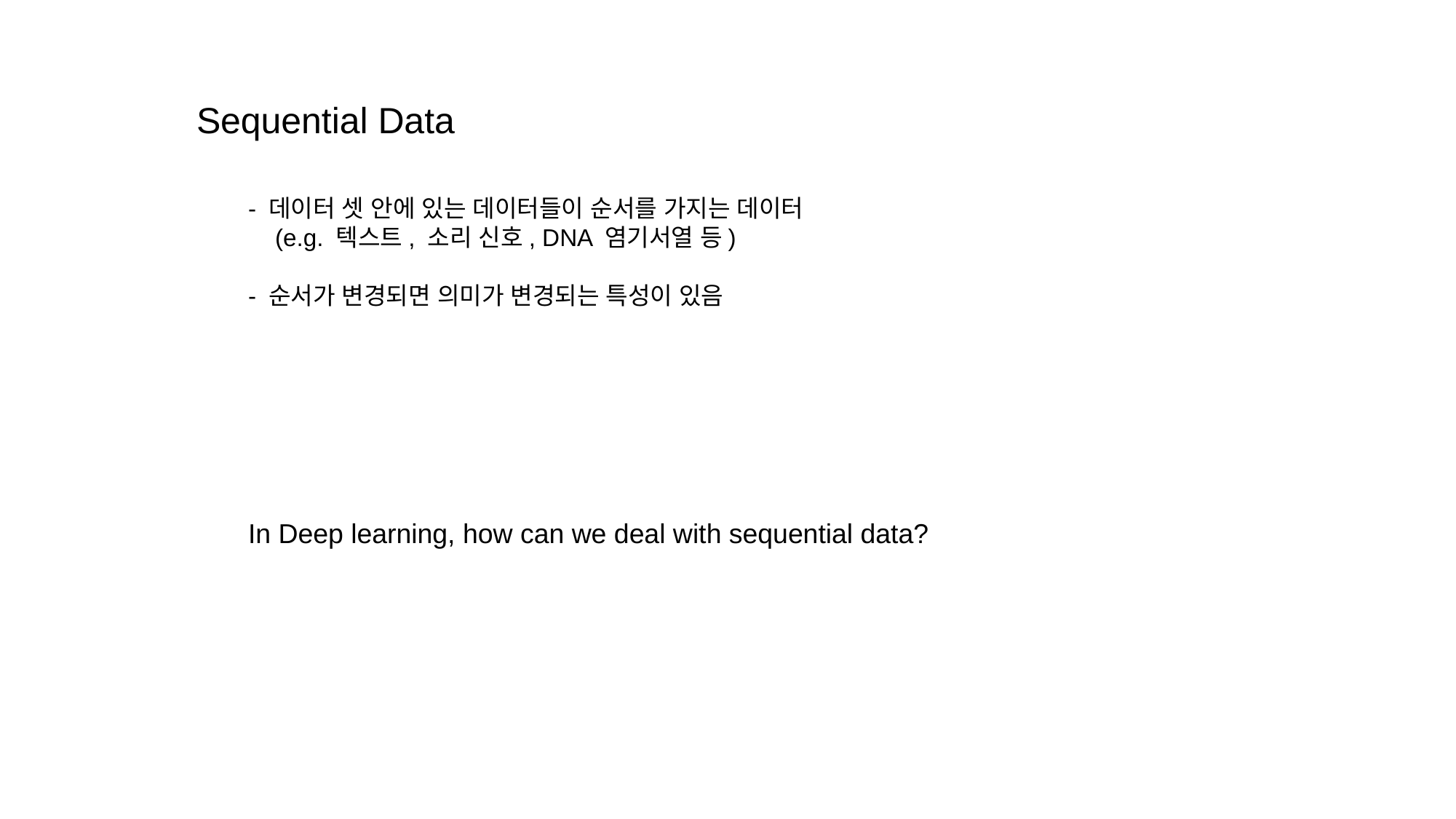

Sequential Data

- 데이터 셋 안에 있는 데이터들이 순서를 가지는 데이터
    (e.g. 텍스트, 소리 신호, DNA 염기서열 등)

- 순서가 변경되면 의미가 변경되는 특성이 있음
In Deep learning, how can we deal with sequential data?